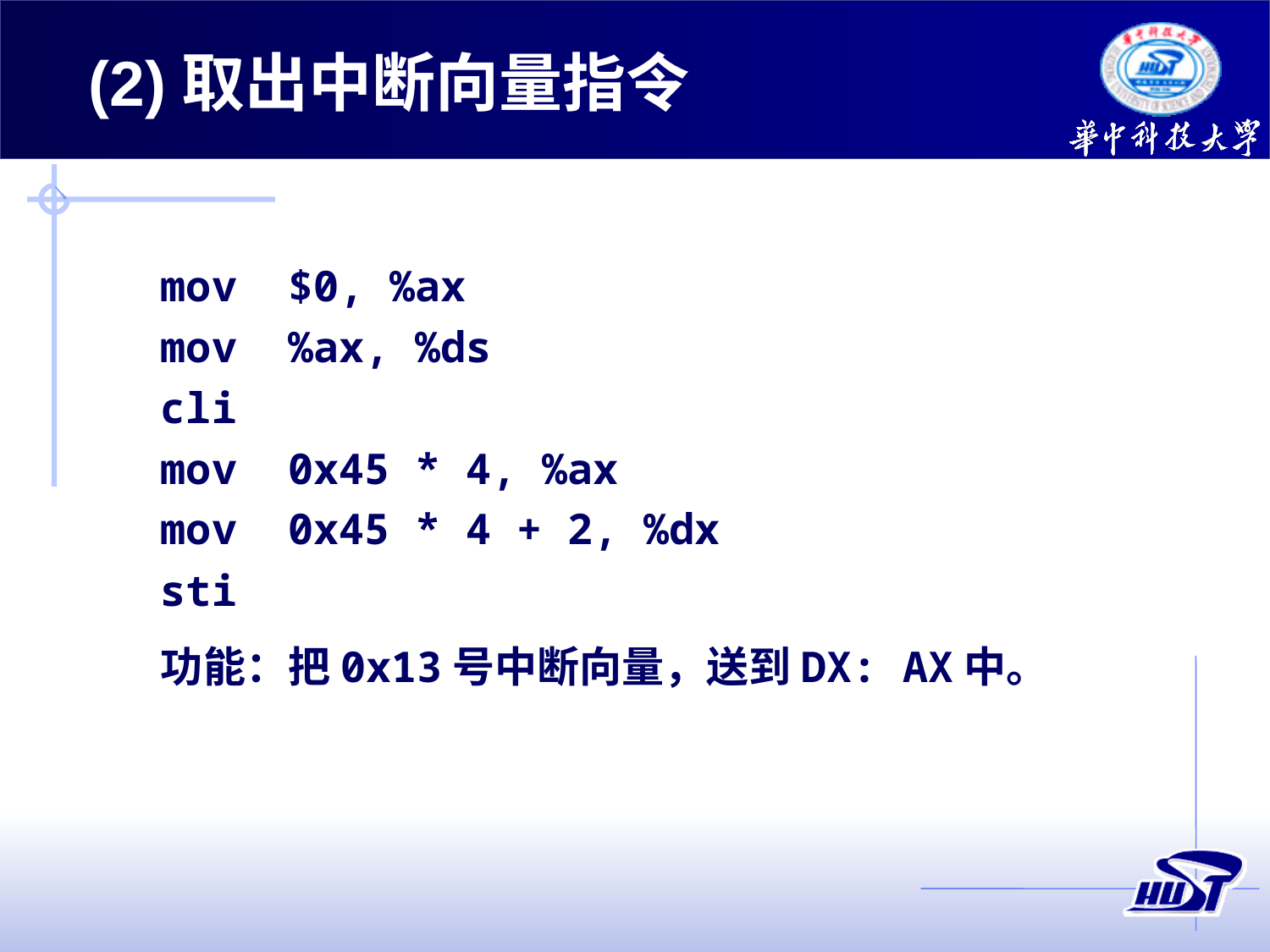

(2)取出中断向量指令
mov  $0, %ax
mov  %ax, %ds
cli
mov  0x45 * 4, %ax
mov  0x45 * 4 + 2, %dx
sti
功能：把0x13号中断向量，送到DX: AX中。